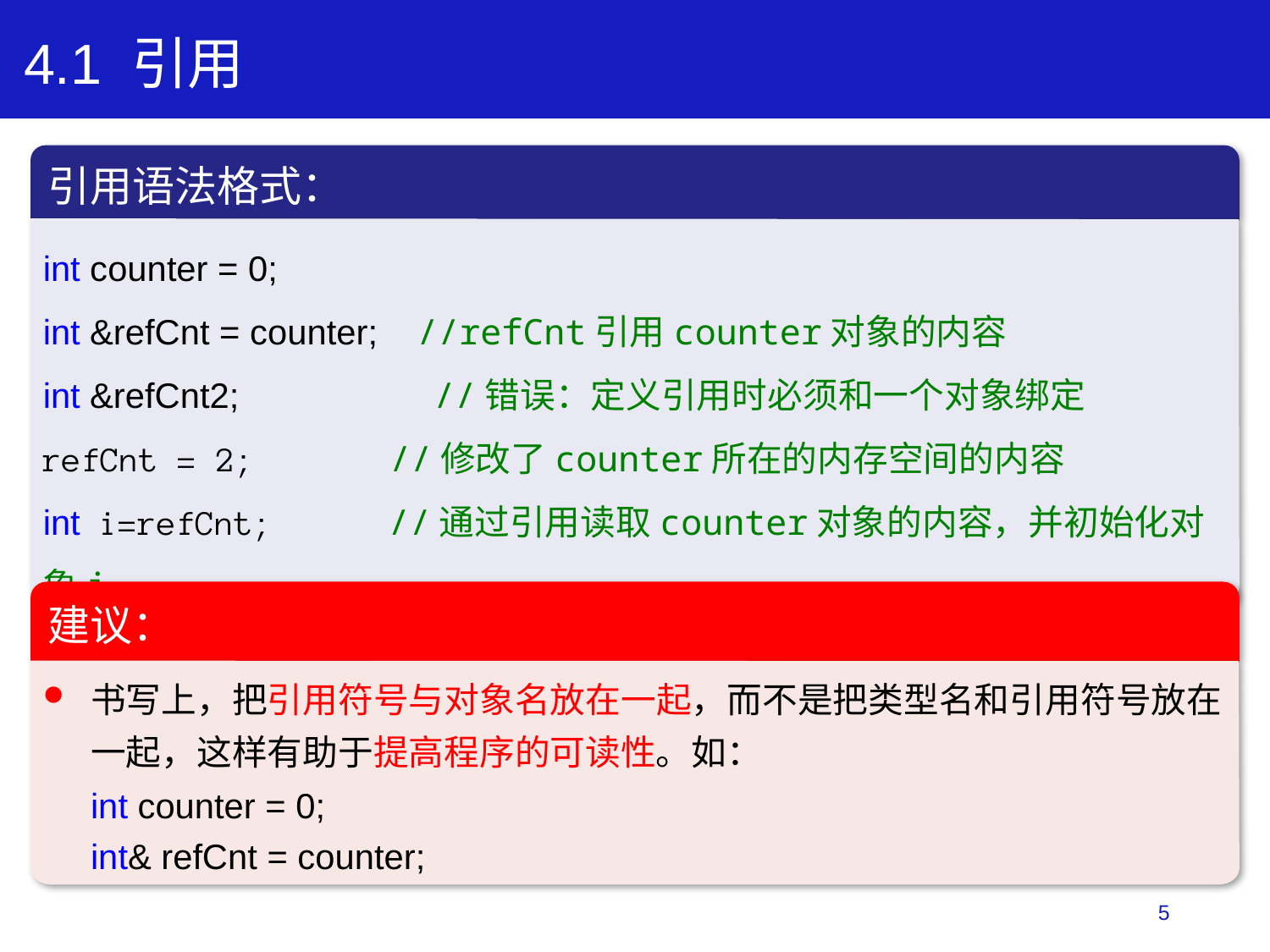

4.1 引用
引用语法格式：
int counter = 0;
int &refCnt = counter;    //refCnt引用counter对象的内容
int &refCnt2;                    //错误：定义引用时必须和一个对象绑定
refCnt = 2;       //修改了counter所在的内存空间的内容
int i=refCnt;      //通过引用读取counter对象的内容，并初始化对象i
学习目标
建议：
书写上，把引用符号与对象名放在一起，而不是把类型名和引用符号放在一起，这样有助于提高程序的可读性。如：
int counter = 0;
int& refCnt = counter;
5